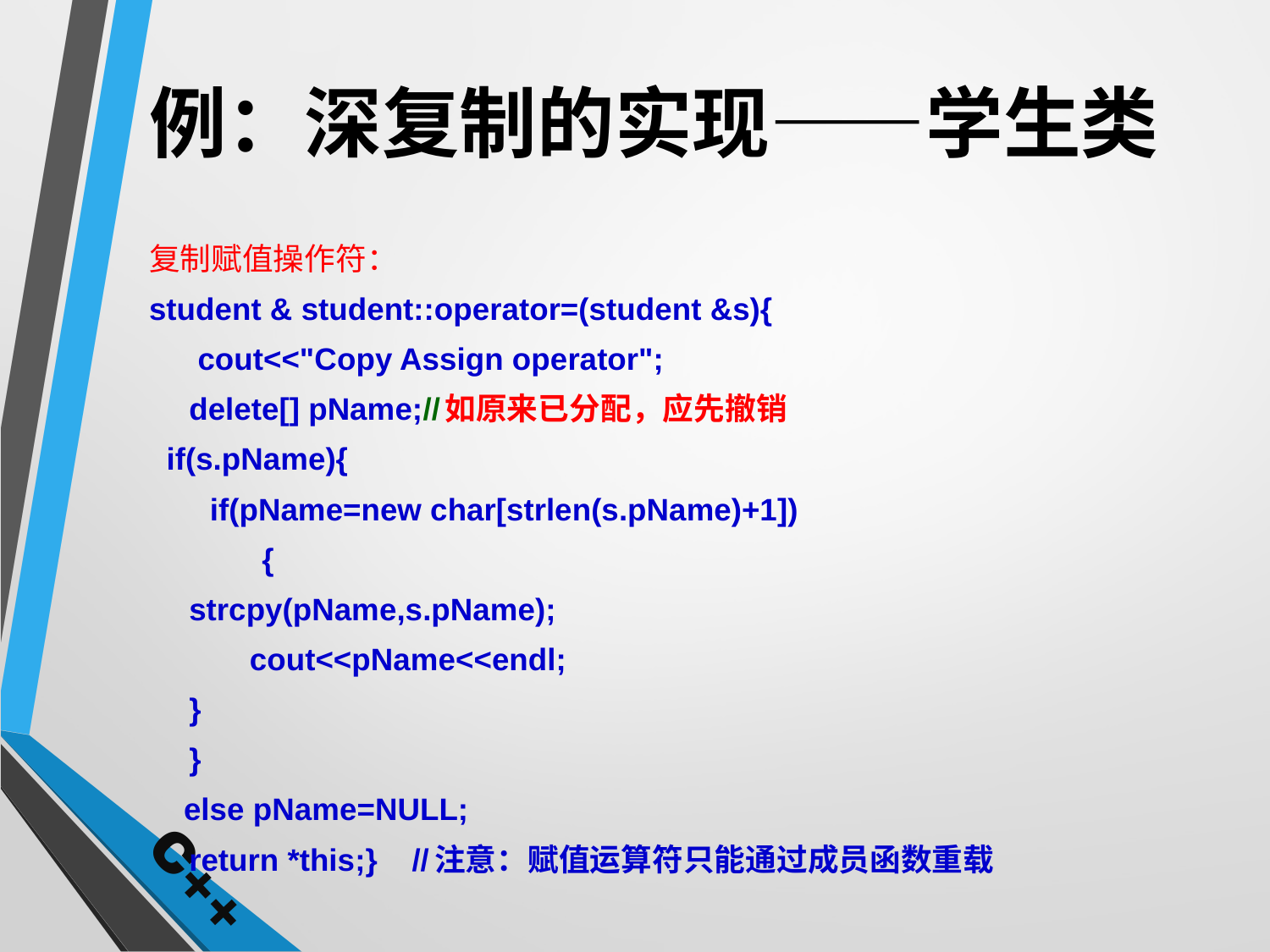

# 例：深复制的实现——学生类
复制赋值操作符：
student & student::operator=(student &s){
	 cout<<"Copy Assign operator";
	delete[] pName;//如原来已分配，应先撤销
  if(s.pName){
       if(pName=new char[strlen(s.pName)+1])
             {
				strcpy(pName,s.pName);
			       cout<<pName<<endl;
			}
	}
    else pName=NULL;
		return *this;}    //注意：赋值运算符只能通过成员函数重载